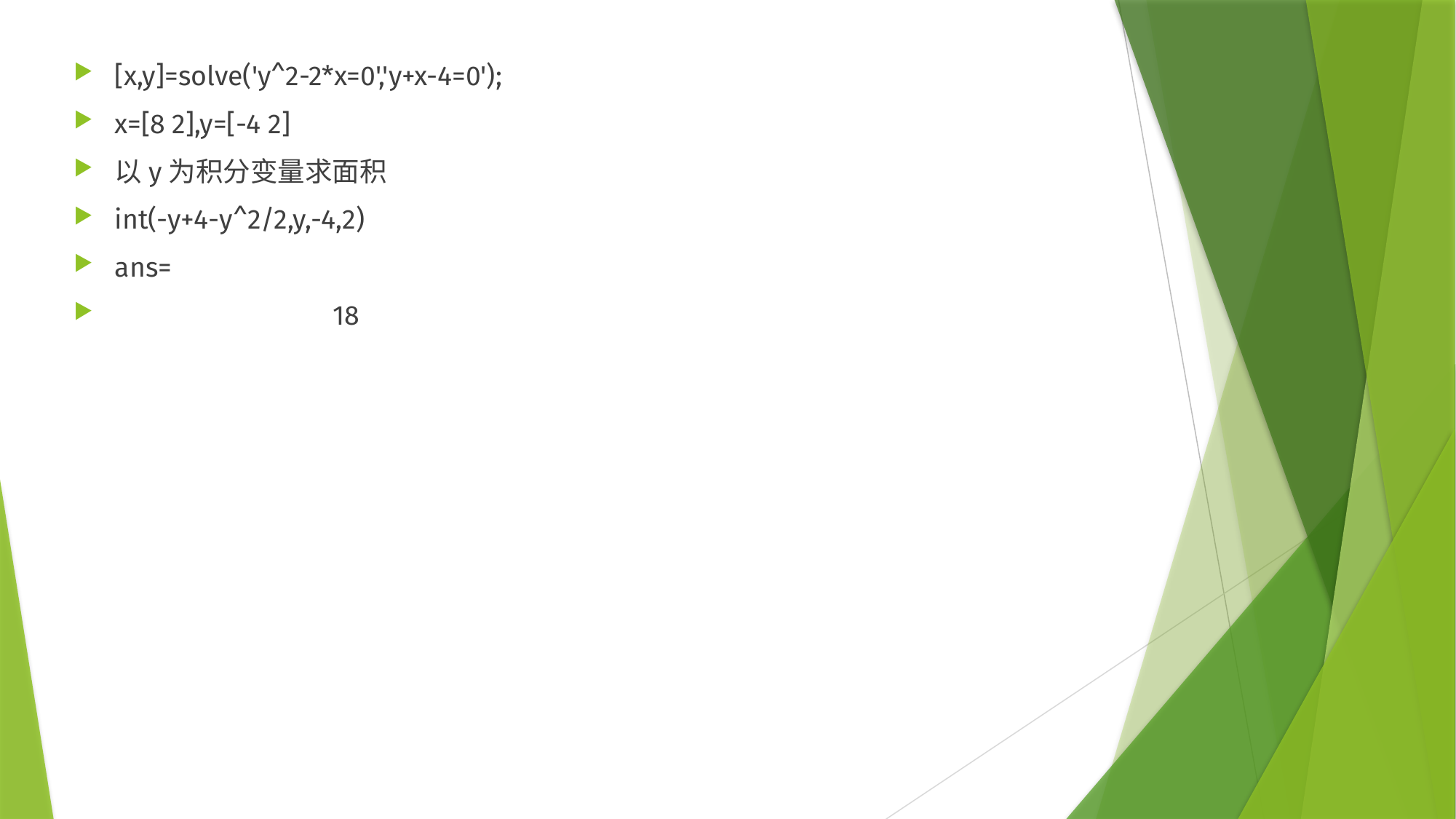

[x,y]=solve('y^2-2*x=0','y+x-4=0');
x=[8 2],y=[-4 2]
以y为积分变量求面积
int(-y+4-y^2/2,y,-4,2)
ans=
		18